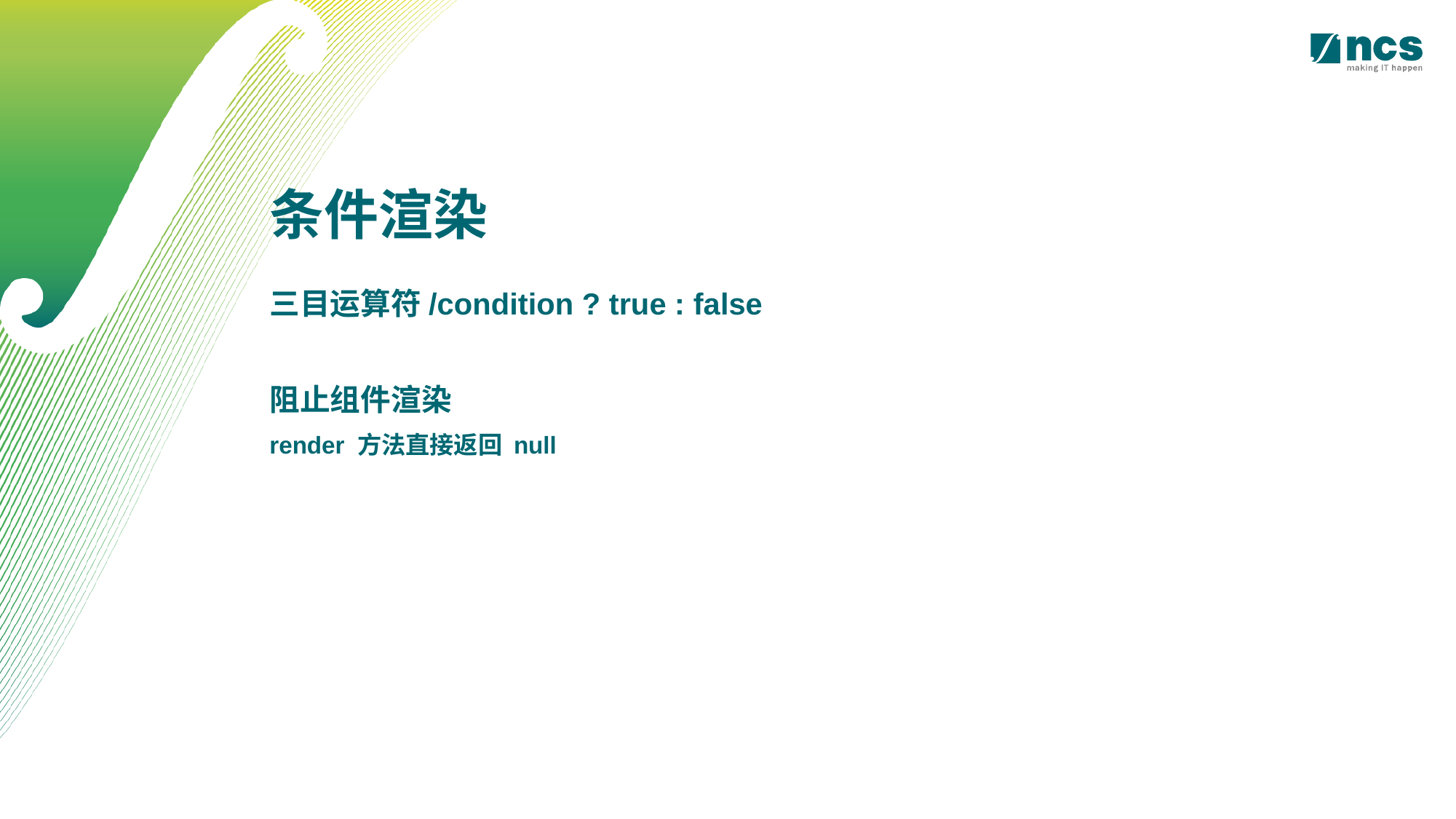

条件渲染
三目运算符/condition ? true : false

阻止组件渲染
render 方法直接返回 null